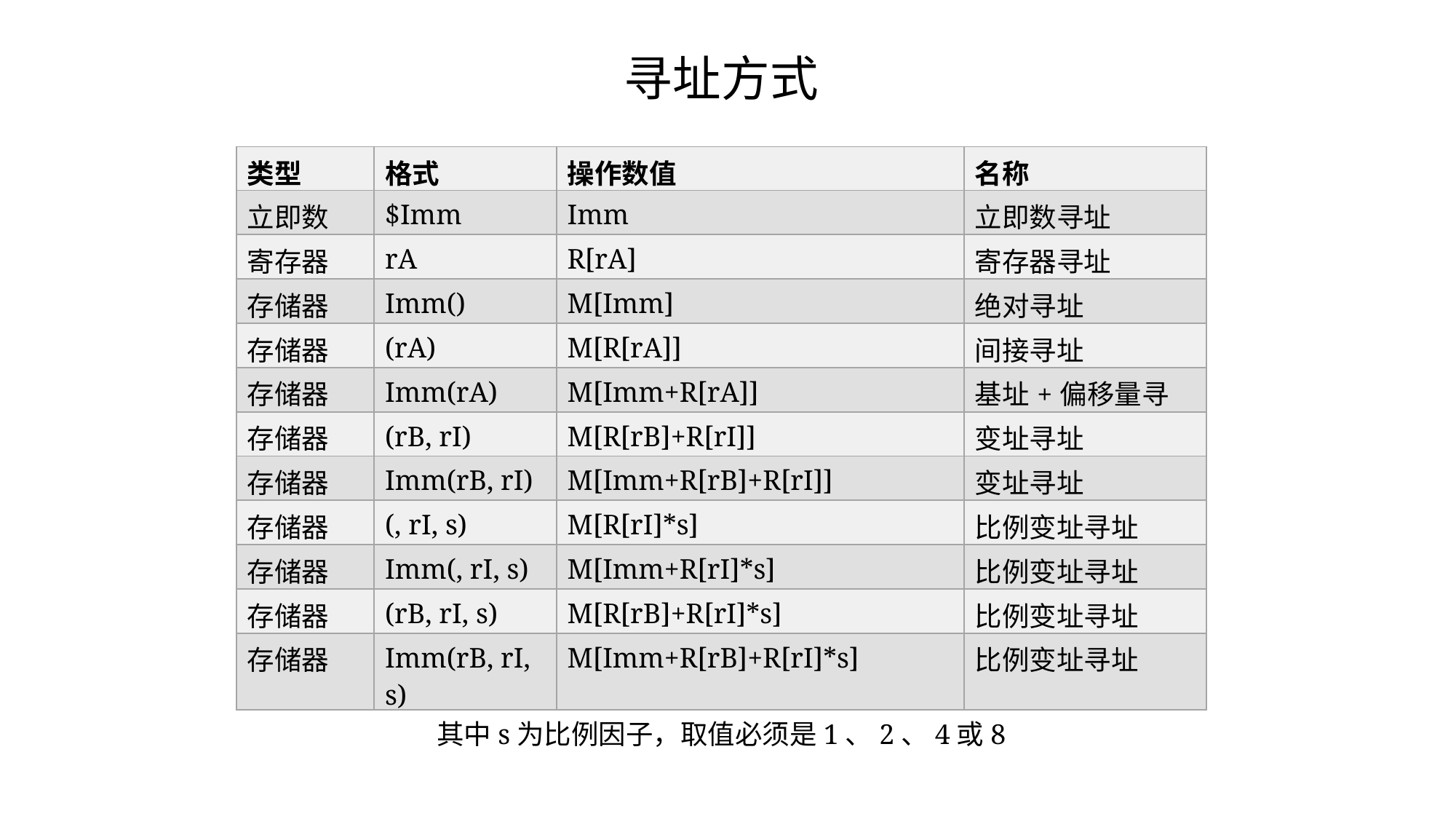

寻址方式
| 类型 | 格式 | 操作数值 | 名称 |
| --- | --- | --- | --- |
| 立即数 | $Imm | Imm | 立即数寻址 |
| 寄存器 | rA | R[rA] | 寄存器寻址 |
| 存储器 | Imm() | M[Imm] | 绝对寻址 |
| 存储器 | (rA) | M[R[rA]] | 间接寻址 |
| 存储器 | Imm(rA) | M[Imm+R[rA]] | 基址+偏移量寻址 |
| 存储器 | (rB, rI) | M[R[rB]+R[rI]] | 变址寻址 |
| 存储器 | Imm(rB, rI) | M[Imm+R[rB]+R[rI]] | 变址寻址 |
| 存储器 | (, rI, s) | M[R[rI]\*s] | 比例变址寻址 |
| 存储器 | Imm(, rI, s) | M[Imm+R[rI]\*s] | 比例变址寻址 |
| 存储器 | (rB, rI, s) | M[R[rB]+R[rI]\*s] | 比例变址寻址 |
| 存储器 | Imm(rB, rI, s) | M[Imm+R[rB]+R[rI]\*s] | 比例变址寻址 |
其中s为比例因子，取值必须是1、2、4或8